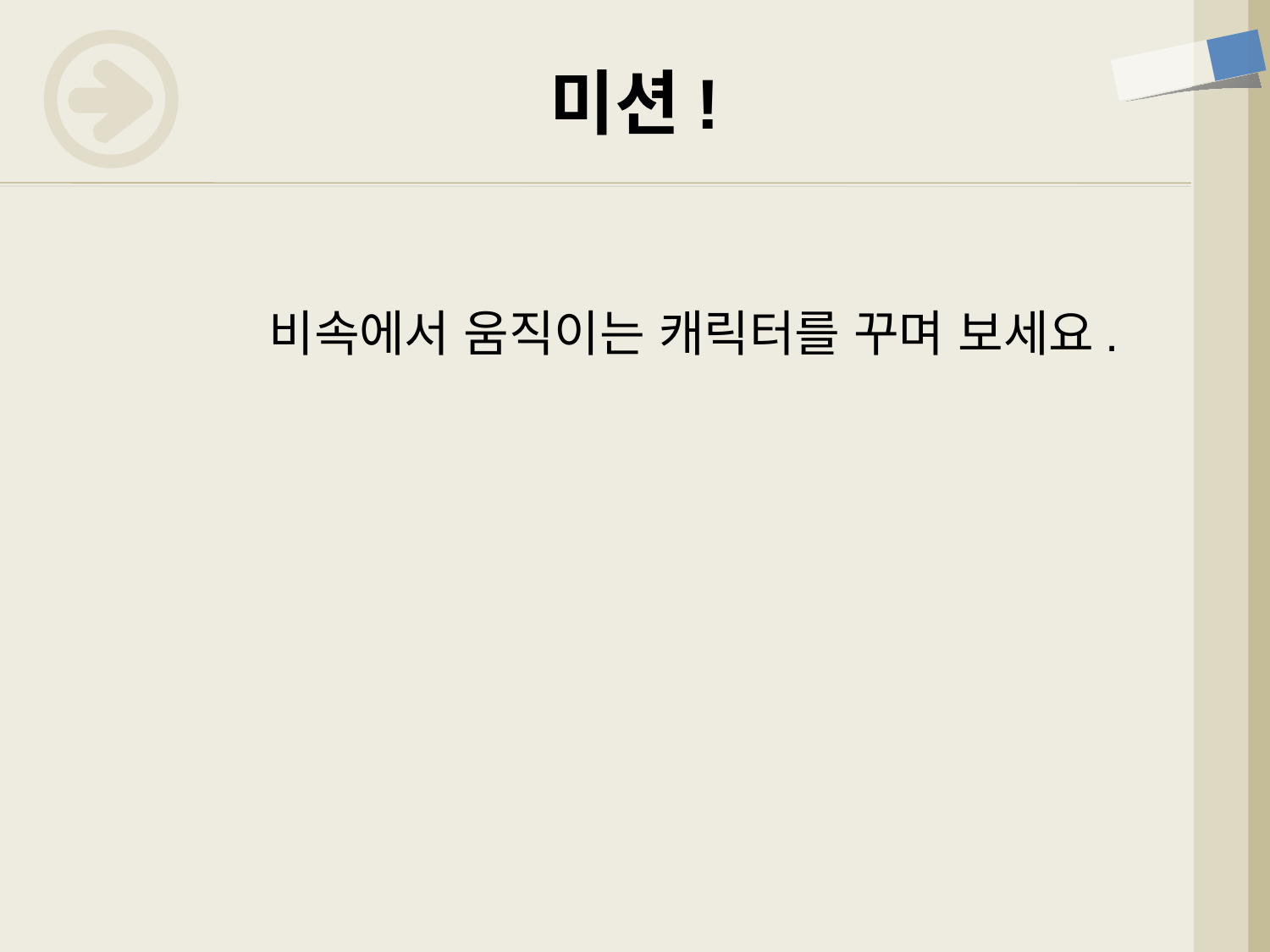

# 미션!
비속에서 움직이는 캐릭터를 꾸며 보세요.